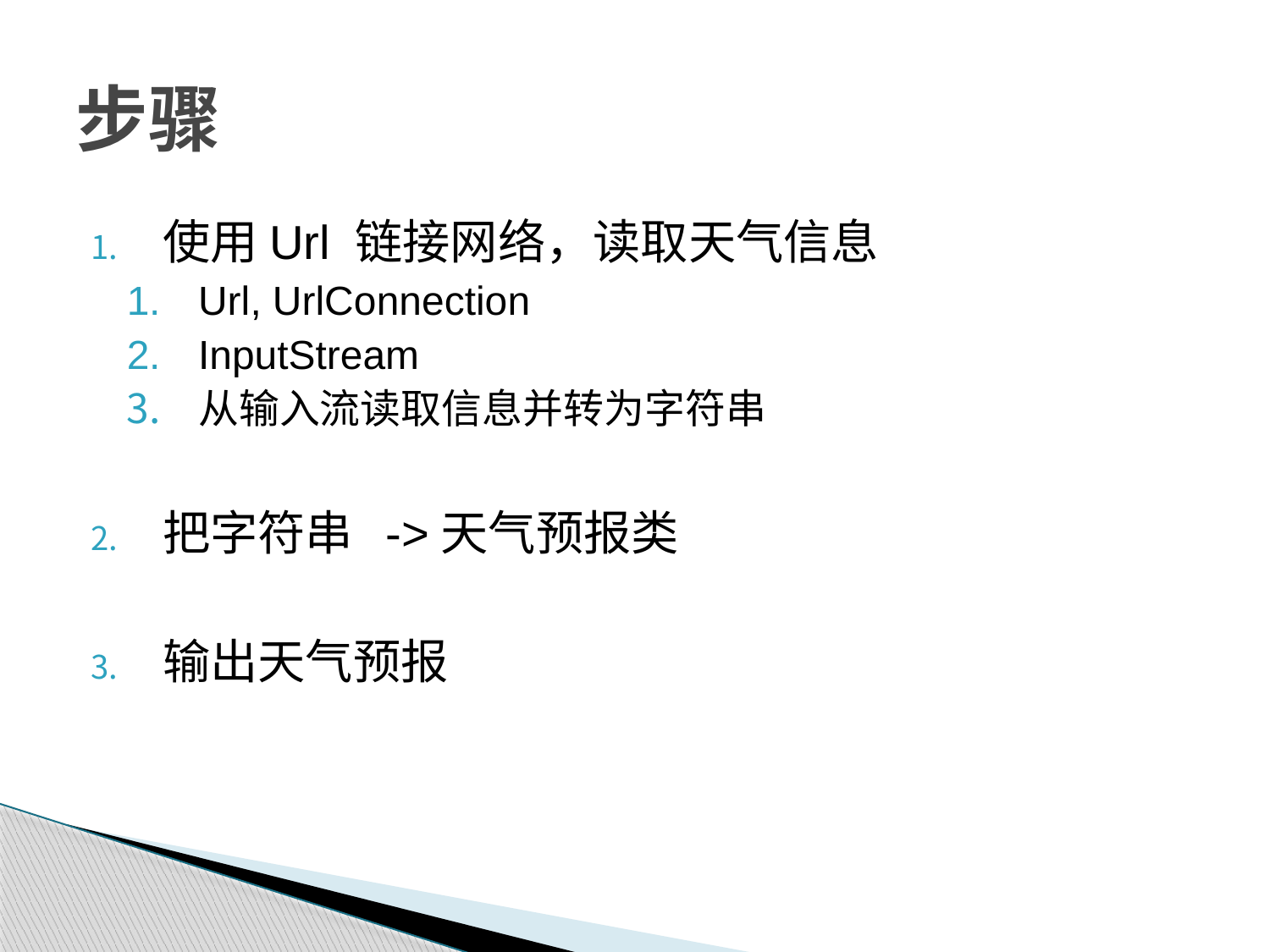

# 步骤
使用Url 链接网络，读取天气信息
Url, UrlConnection
InputStream
从输入流读取信息并转为字符串

把字符串  ->天气预报类

输出天气预报